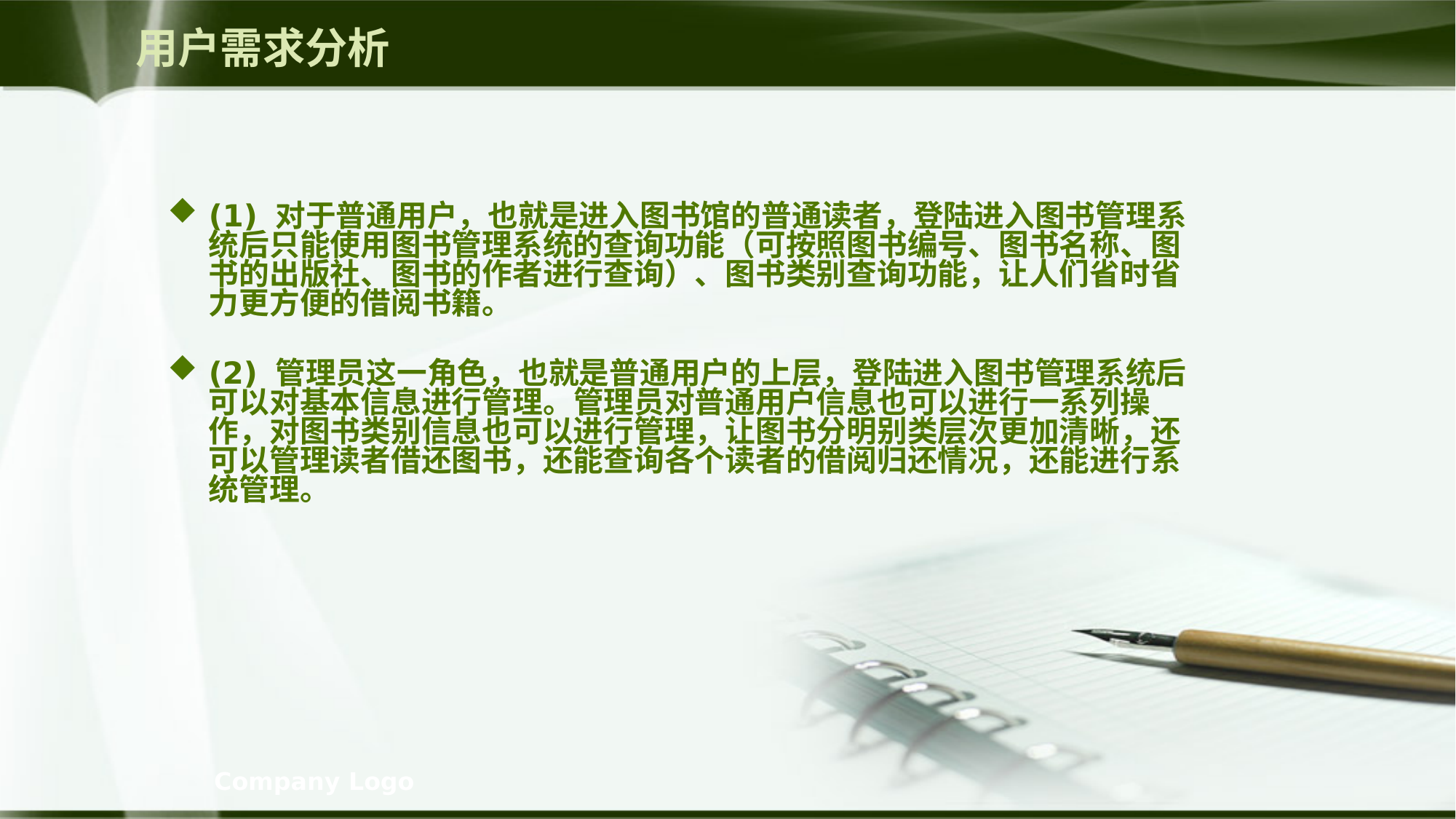

用户需求分析

(1) 对于普通用户，也就是进入图书馆的普通读者，登陆进入图书管理系统后只能使用图书管理系统的查询功能（可按照图书编号、图书名称、图书的出版社、图书的作者进行查询）、图书类别查询功能，让人们省时省力更方便的借阅书籍。

(2) 管理员这一角色，也就是普通用户的上层，登陆进入图书管理系统后可以对基本信息进行管理。管理员对普通用户信息也可以进行一系列操作，对图书类别信息也可以进行管理，让图书分明别类层次更加清晰，还可以管理读者借还图书，还能查询各个读者的借阅归还情况，还能进行系统管理。
Company Logo